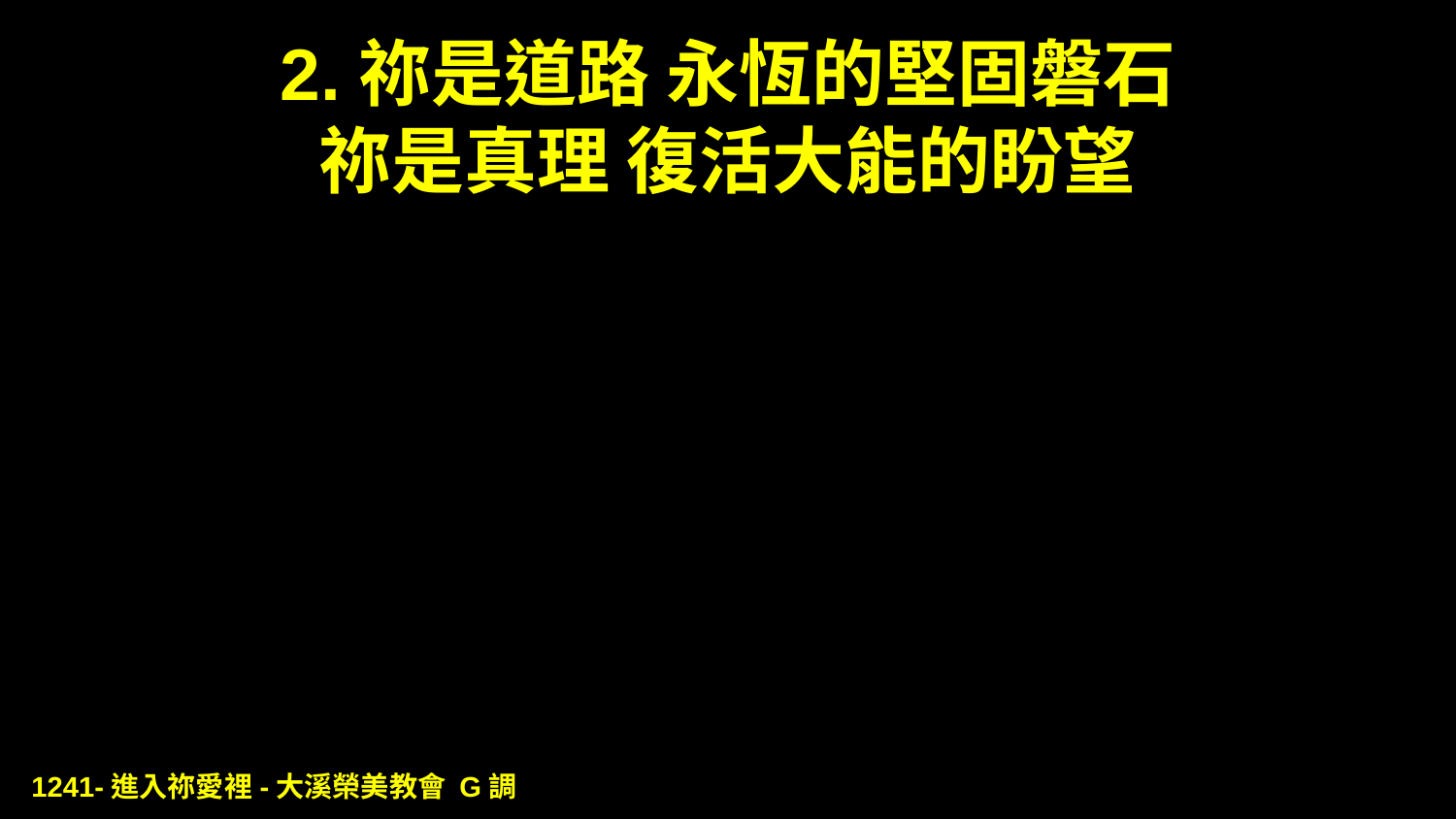

# 2.祢是道路 永恆的堅固磐石 祢是真理 復活大能的盼望
1241-進入祢愛裡-大溪榮美教會 G調